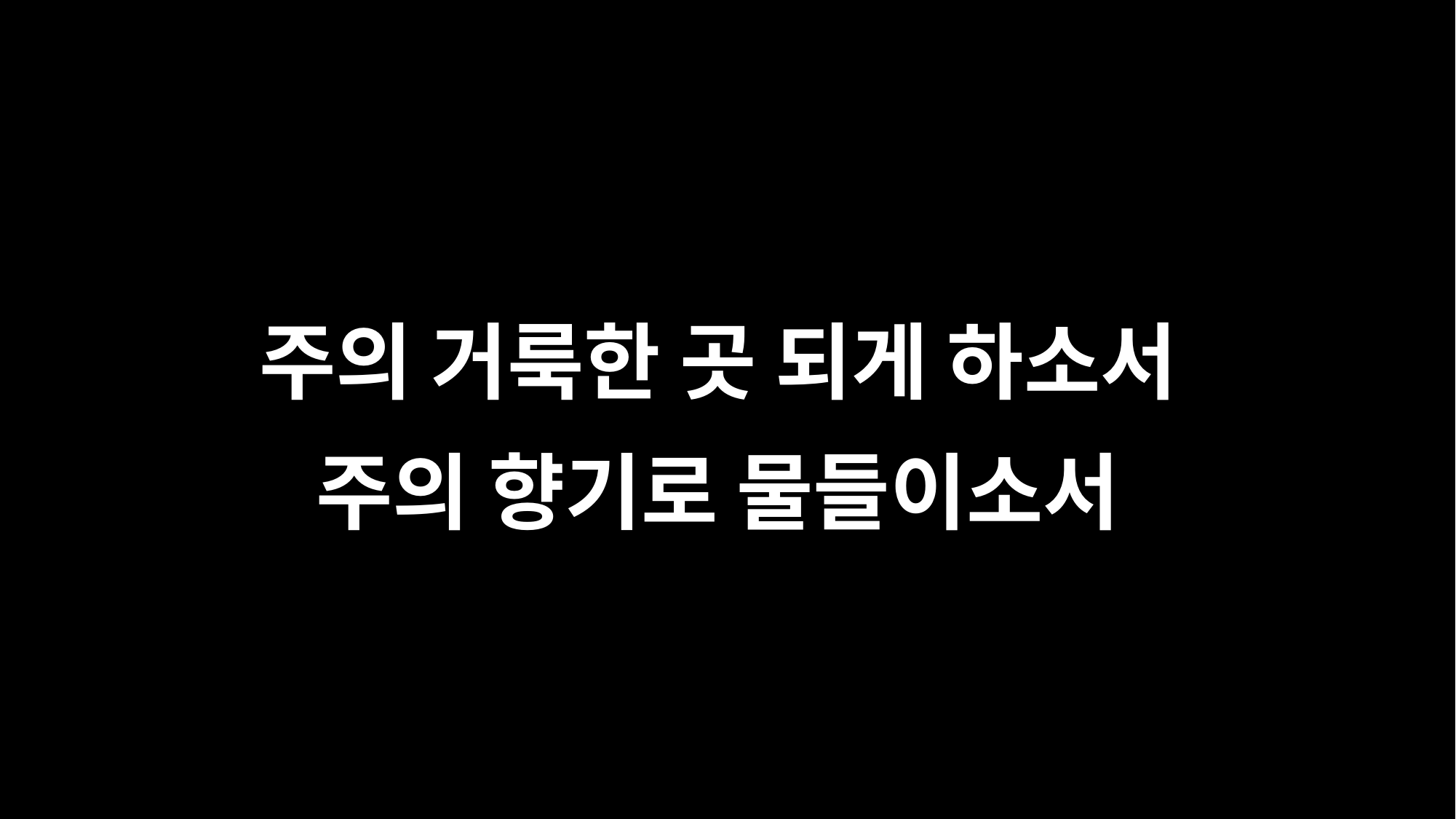

주의 거룩한 곳 되게 하소서
주의 향기로 물들이소서